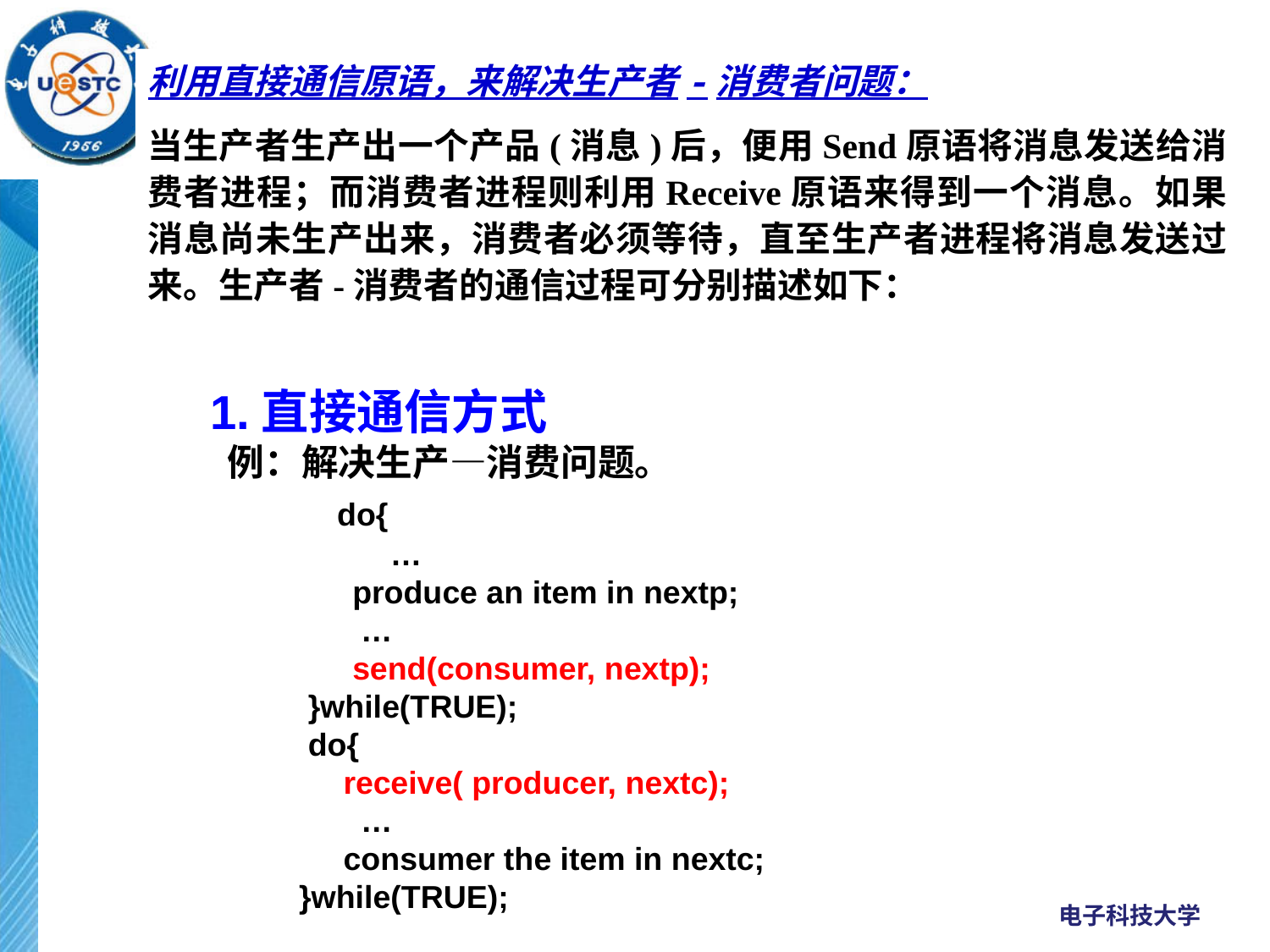

利用直接通信原语，来解决生产者-消费者问题：
当生产者生产出一个产品(消息)后，便用Send原语将消息发送给消费者进程；而消费者进程则利用Receive原语来得到一个消息。如果消息尚未生产出来，消费者必须等待，直至生产者进程将消息发送过来。生产者-消费者的通信过程可分别描述如下：
1.直接通信方式
 例：解决生产—消费问题。
	do{
	      …
                produce an item in nextp;
                 …
                send(consumer, nextp);
           }while(TRUE);
           do{
               receive( producer, nextc);
                 …
               consumer the item in nextc;
          }while(TRUE);